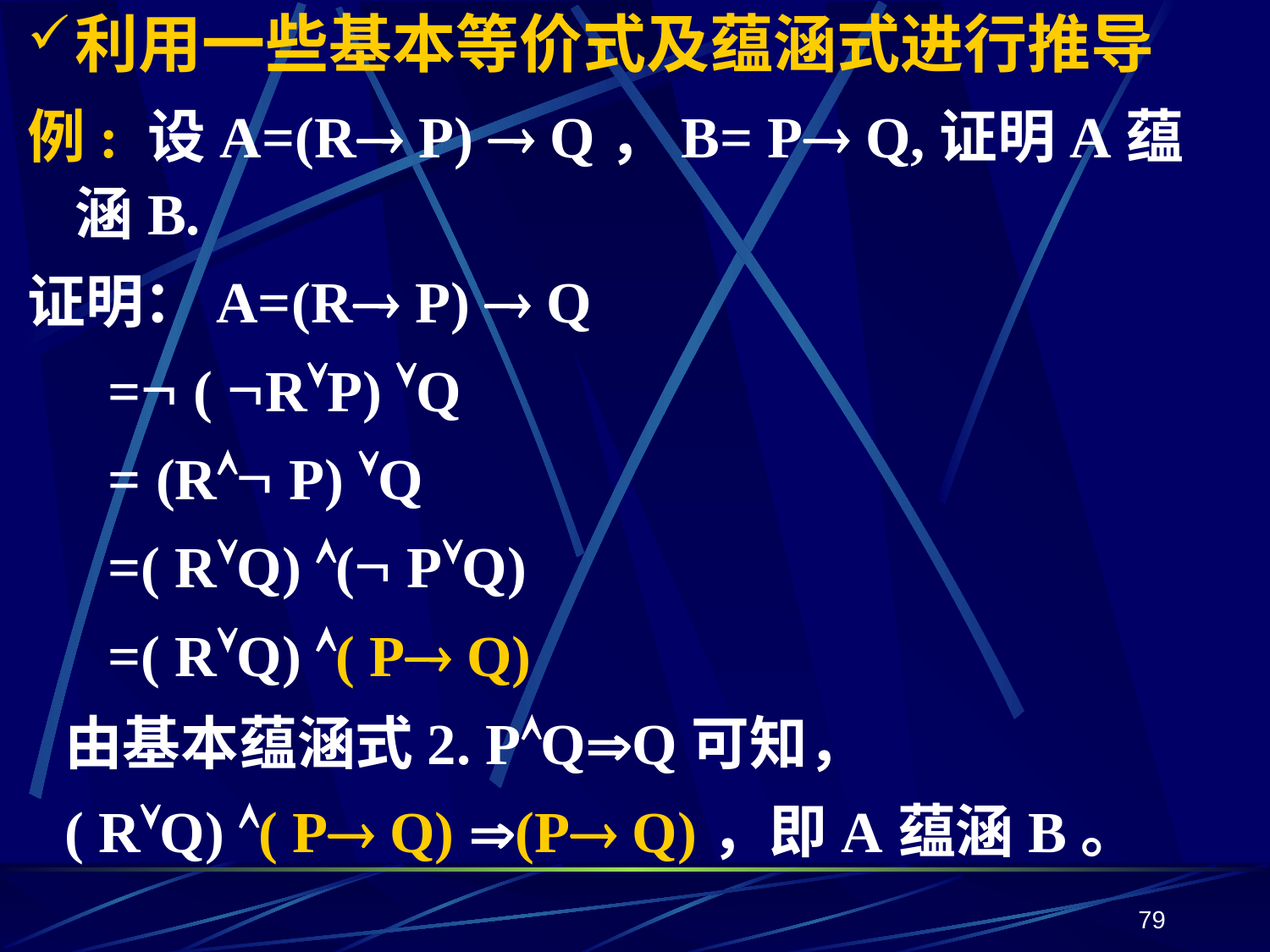

利用一些基本等价式及蕴涵式进行推导
例: 设A=(R→ P) → Q，B= P→ Q,证明A蕴涵B.
证明：A=(R→ P) → Q
   =¬ ( ¬R∨P) ∨Q
   = (R∧¬ P) ∨Q
   =( R∨Q) ∧(¬ P∨Q)
   =( R∨Q) ∧( P→ Q)
由基本蕴涵式2. P∧Q⇒Q可知，
( R∨Q) ∧( P→ Q) ⇒(P→ Q)，即A蕴涵B。

79